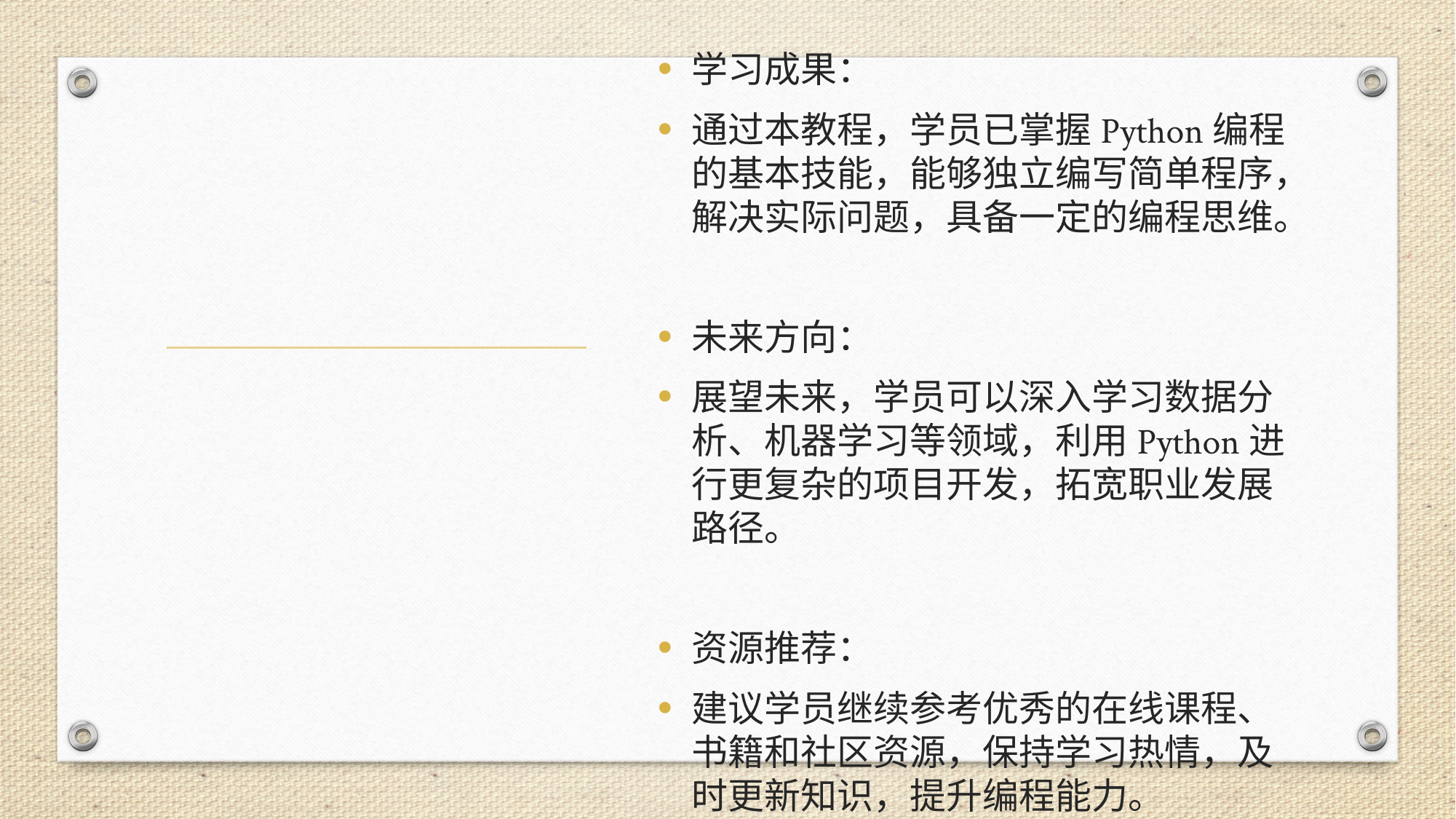

课程回顾：
总结Python教程中的关键知识点，包括基础语法、数据结构、函数与模块等，帮助学员巩固所学内容，提升编程能力。

学习成果：
通过本教程，学员已掌握Python编程的基本技能，能够独立编写简单程序，解决实际问题，具备一定的编程思维。

未来方向：
展望未来，学员可以深入学习数据分析、机器学习等领域，利用Python进行更复杂的项目开发，拓宽职业发展路径。

资源推荐：
建议学员继续参考优秀的在线课程、书籍和社区资源，保持学习热情，及时更新知识，提升编程能力。

交流与反馈：
鼓励学员在学习过程中积极交流与分享经验，提出问题和建议，以便共同进步，提升学习效果。
#